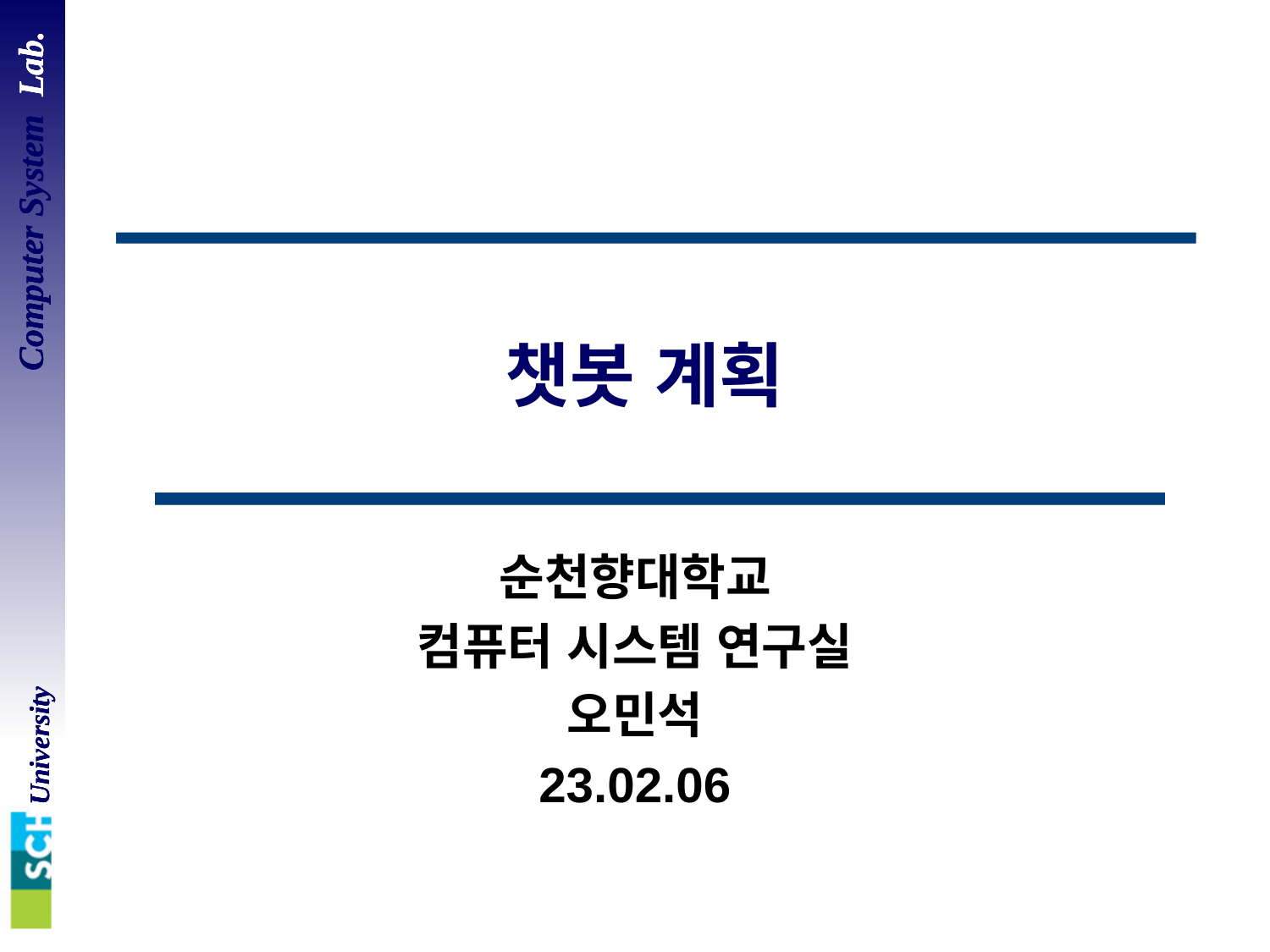

# 챗봇 계획
순천향대학교
컴퓨터 시스템 연구실
오민석
23.02.06